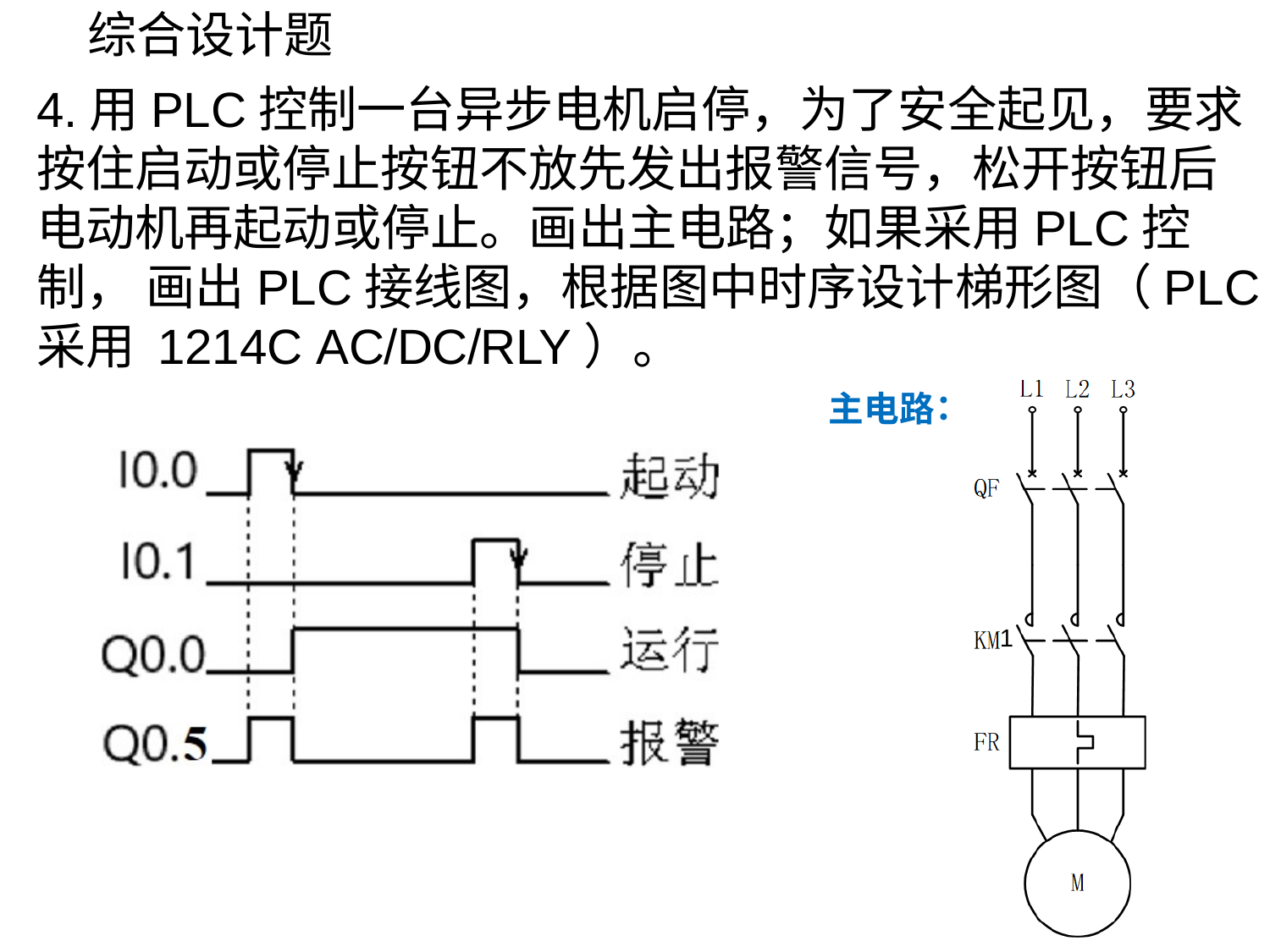

# 综合设计题
4.用PLC控制一台异步电机启停，为了安全起见，要求 按住启动或停止按钮不放先发出报警信号，松开按钮后 电动机再起动或停止。画出主电路；如果采用PLC控制， 画出PLC接线图，根据图中时序设计梯形图（PLC采用 1214C AC/DC/RLY）。
主电路

：

1